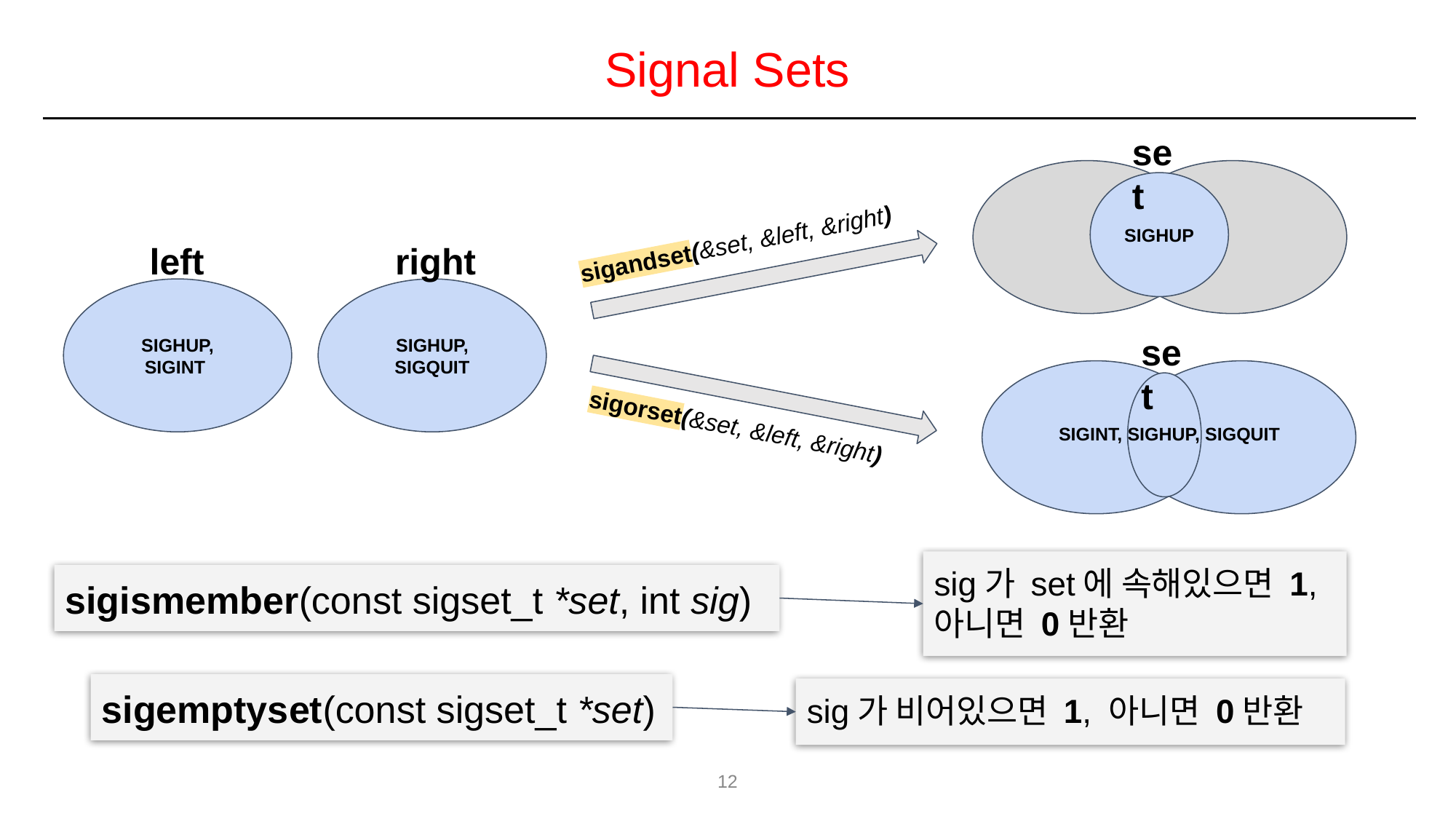

# Signal Sets
set

SIGHUP
sigandset(&set, &left, &right)

left
SIGHUP,
SIGINT
right
SIGHUP,
SIGQUIT
set

sigorset(&set, &left, &right)
SIGINT, SIGHUP, SIGQUIT
sig가 set에 속해있으면 1,
아니면 0반환
sigismember(const sigset_t *set, int sig)
sigemptyset(const sigset_t *set)
sig가 비어있으면 1, 아니면 0반환
12